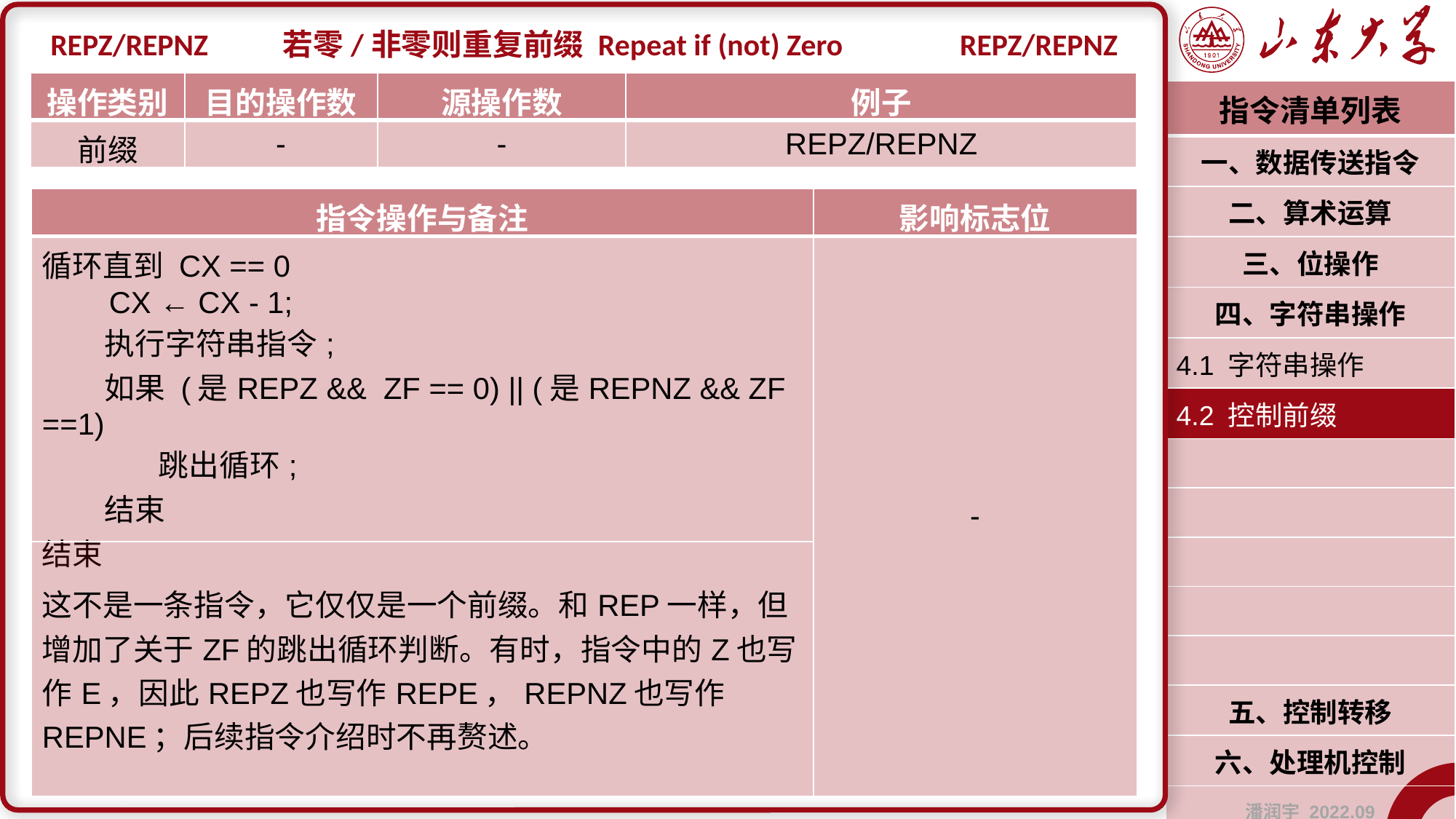

REPZ/REPNZ
若零/非零则重复前缀 Repeat if (not) Zero
REPZ/REPNZ
| 操作类别 | 目的操作数 | 源操作数 | 例子 |
| --- | --- | --- | --- |
| 前缀 | - | - | REPZ/REPNZ |
| 指令清单列表 |
| --- |
| 一、数据传送指令 |
| 二、算术运算 |
| 三、位操作 |
| 四、字符串操作 |
| 4.1 字符串操作 |
| 4.2 控制前缀 |
|  |
|  |
|  |
|  |
|  |
| 五、控制转移 |
| 六、处理机控制 |
| 潘润宇 2022.09 |
| 指令操作与备注 | 影响标志位 |
| --- | --- |
| 循环直到 CX == 0 CX ← CX - 1; 执行字符串指令; 如果 (是REPZ && ZF == 0) || (是REPNZ && ZF ==1) 跳出循环; 结束 结束 | - |
| 这不是一条指令，它仅仅是一个前缀。和REP一样，但增加了关于ZF的跳出循环判断。有时，指令中的Z也写作E，因此REPZ也写作REPE，REPNZ也写作REPNE；后续指令介绍时不再赘述。 |  |